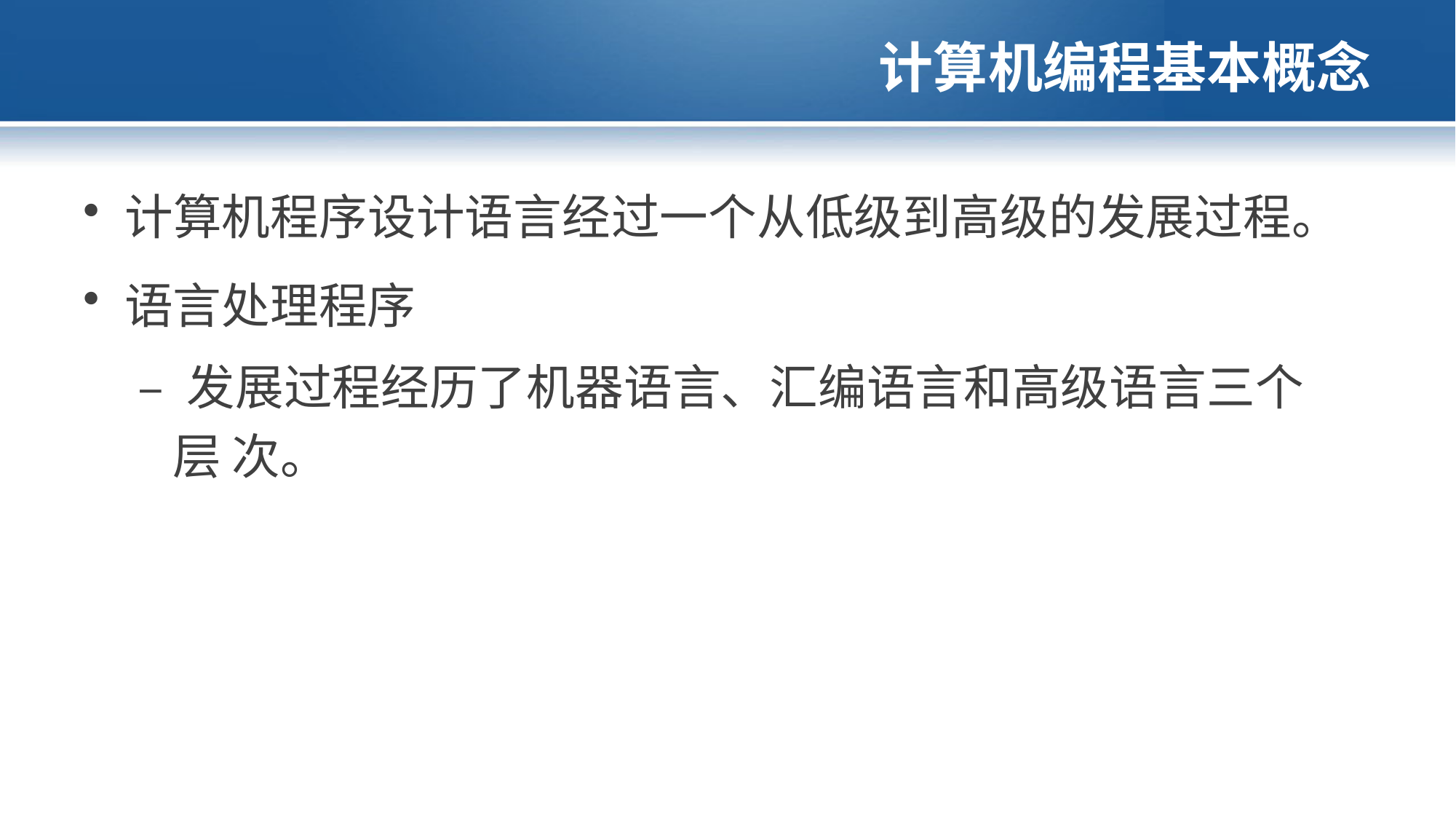

# 计算机编程基本概念
计算机程序设计语言经过一个从低级到高级的发展过程。
语言处理程序
– 发展过程经历了机器语言、汇编语言和高级语言三个层 次。